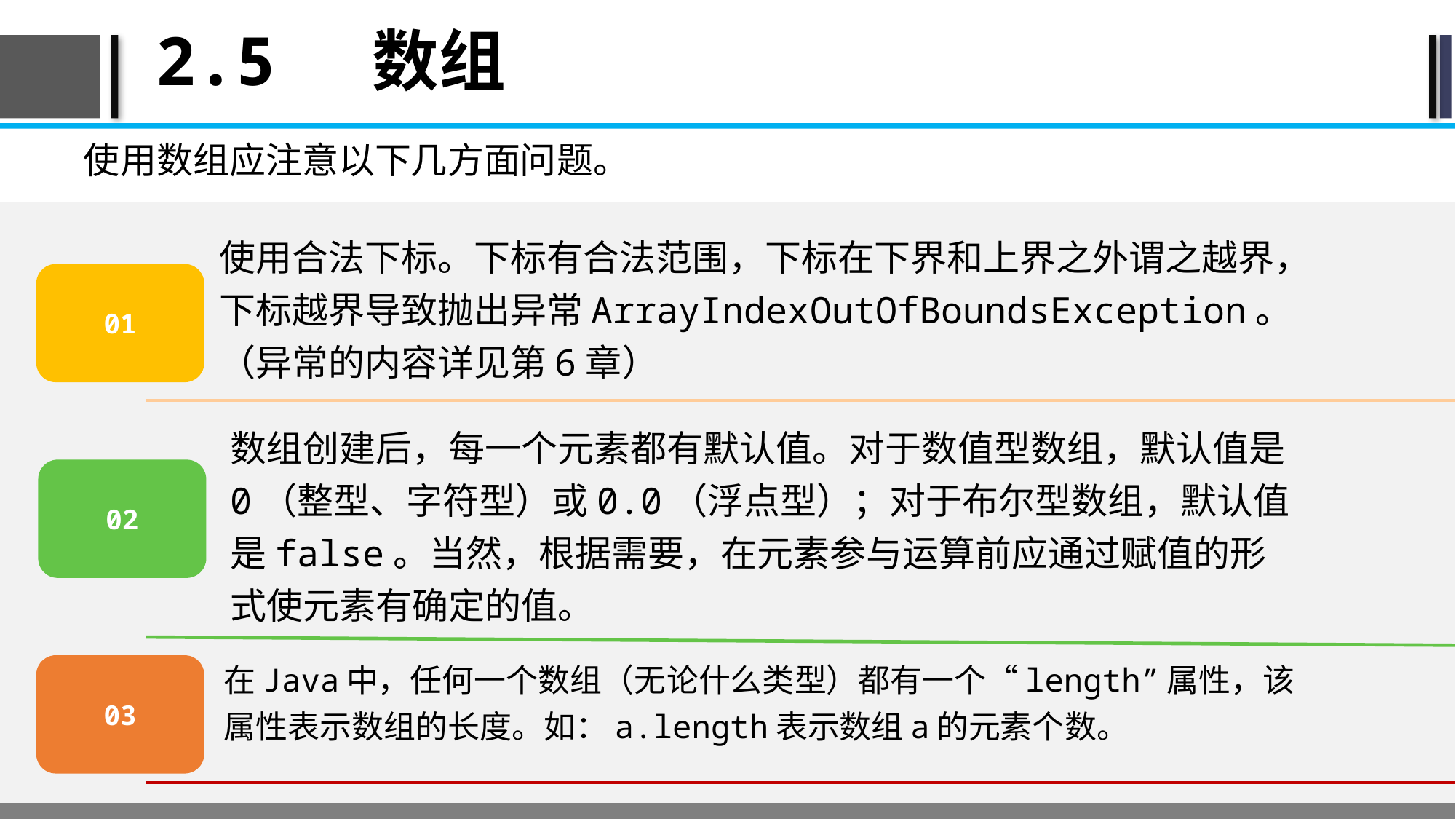

# 2.5  数组

使用数组应注意以下几方面问题。

使用合法下标。下标有合法范围，下标在下界和上界之外谓之越界，下标越界导致抛出异常ArrayIndexOutOfBoundsException。（异常的内容详见第6章）
01
数组创建后，每一个元素都有默认值。对于数值型数组，默认值是0（整型、字符型）或0.0（浮点型）；对于布尔型数组，默认值是false。当然，根据需要，在元素参与运算前应通过赋值的形式使元素有确定的值。
02
在Java中，任何一个数组（无论什么类型）都有一个“length”属性，该属性表示数组的长度。如：a.length表示数组a的元素个数。
03